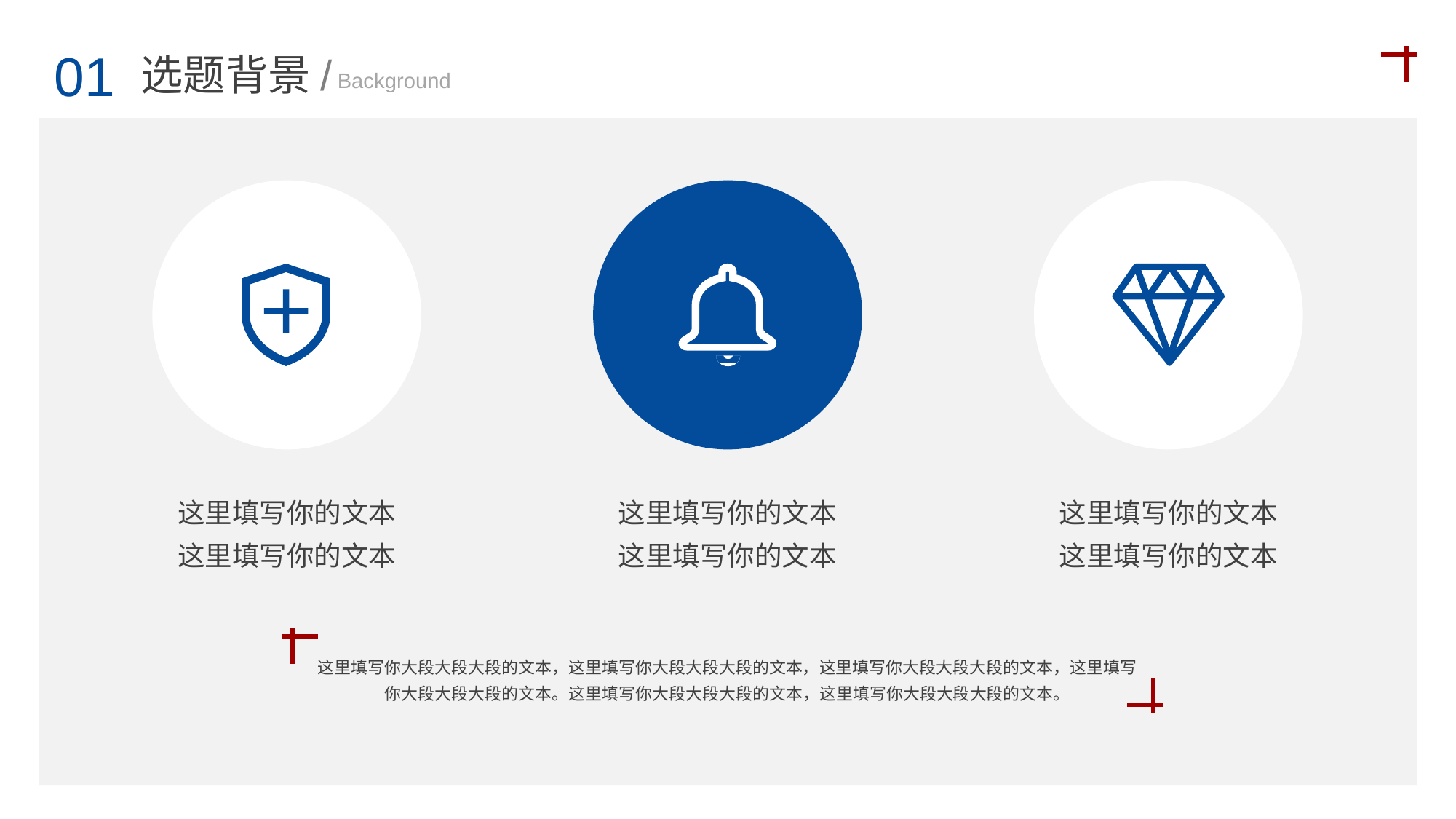

01
选题背景/
Background

这里填写你的文本
这里填写你的文本
这里填写你的文本
这里填写你的文本
这里填写你的文本
这里填写你的文本
这里填写你大段大段大段的文本，这里填写你大段大段大段的文本，这里填写你大段大段大段的文本，这里填写你大段大段大段的文本。这里填写你大段大段大段的文本，这里填写你大段大段大段的文本。